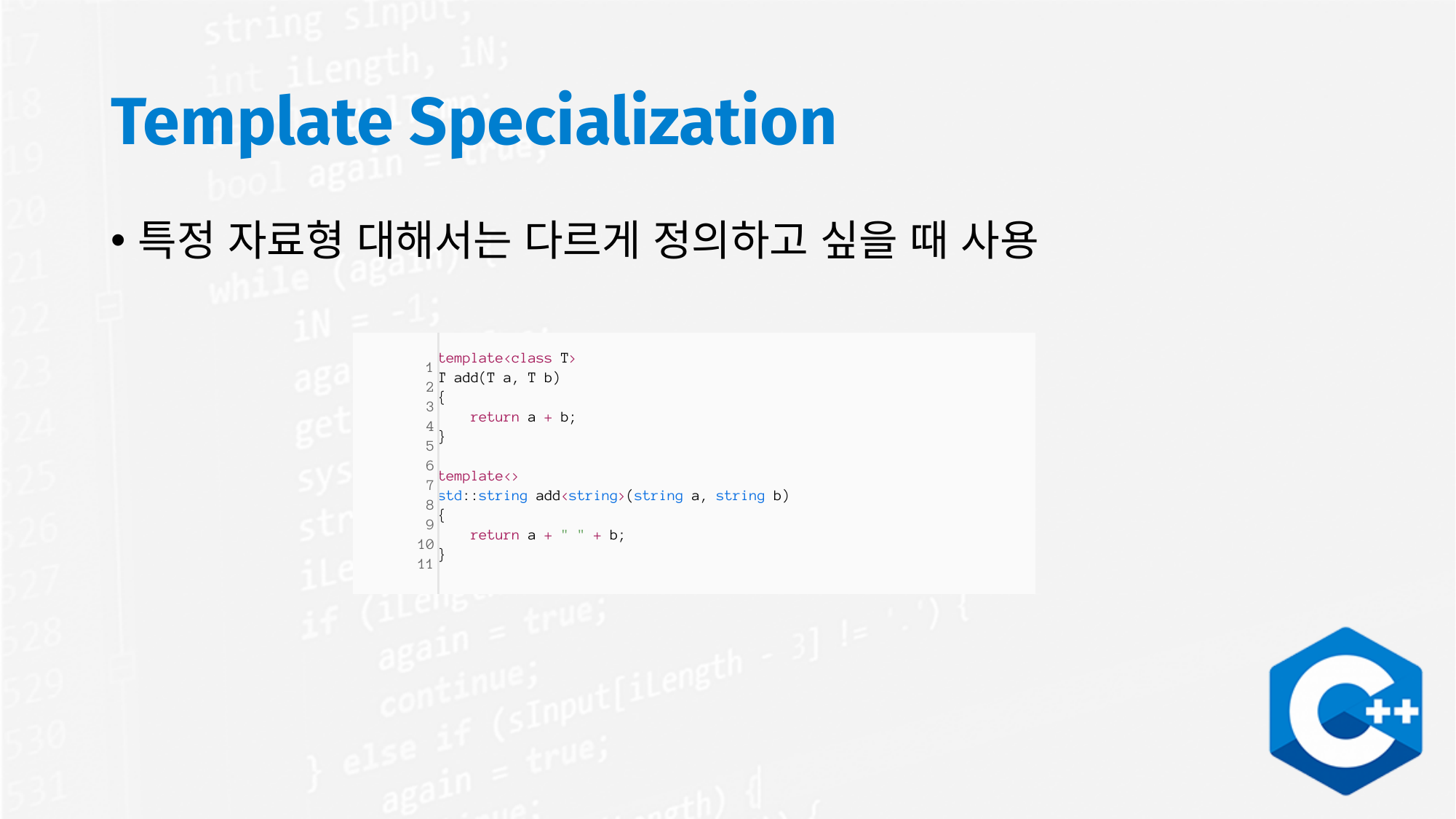

# Template Specialization
특정 자료형 대해서는 다르게 정의하고 싶을 때 사용
| 1 2 3 4 5 6 7 8 9 10 11 | template<class T> T add(T a, T b) {     return a + b; }   template<> std::string add<string>(string a, string b) {     return a + " " + b; } |
| --- | --- |